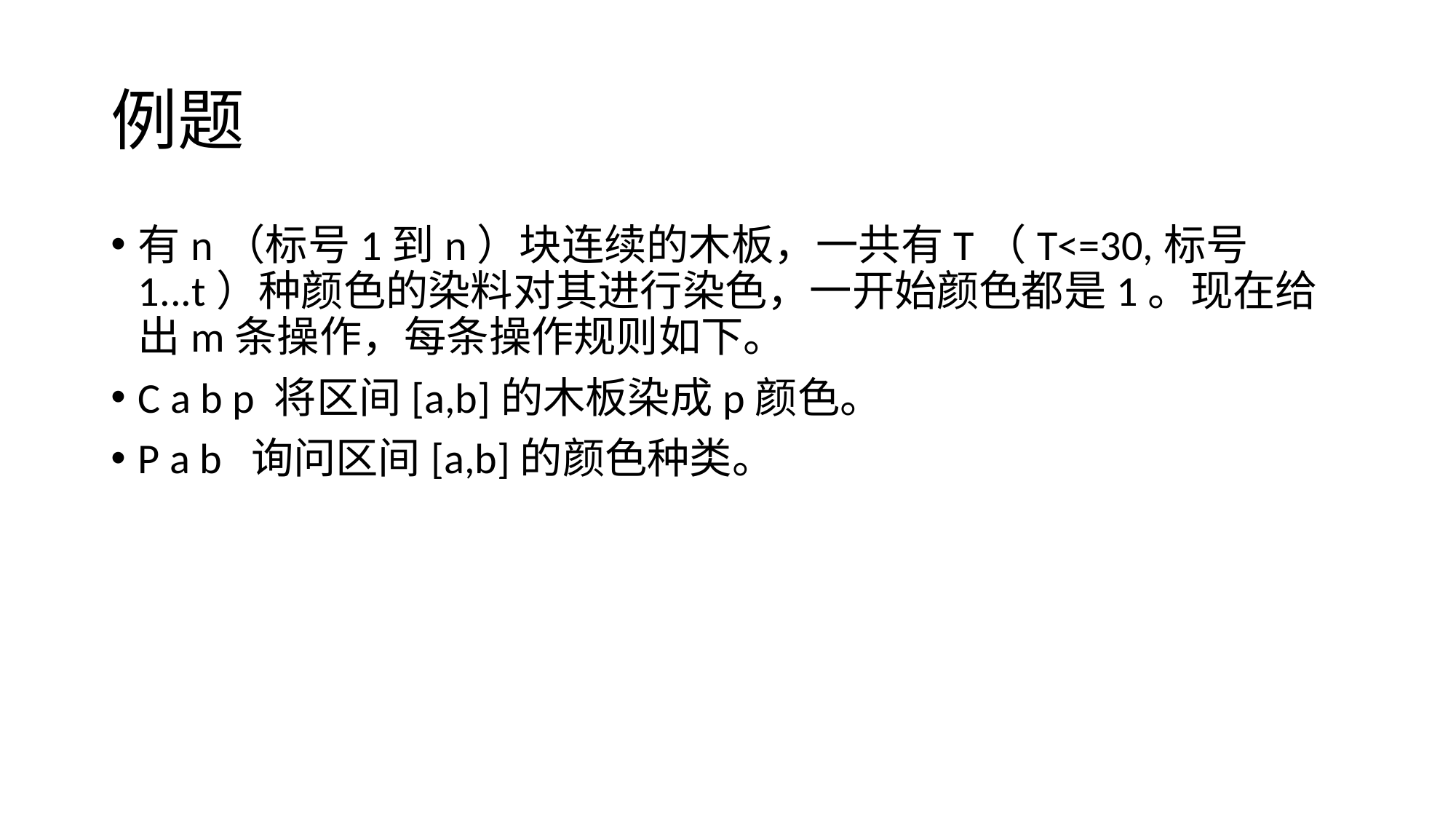

# 例题
有n（标号1到n）块连续的木板，一共有T（T<=30,标号1...t）种颜色的染料对其进行染色，一开始颜色都是1。现在给出m条操作，每条操作规则如下。
C a b p 将区间[a,b]的木板染成p颜色。
P a b  询问区间[a,b]的颜色种类。